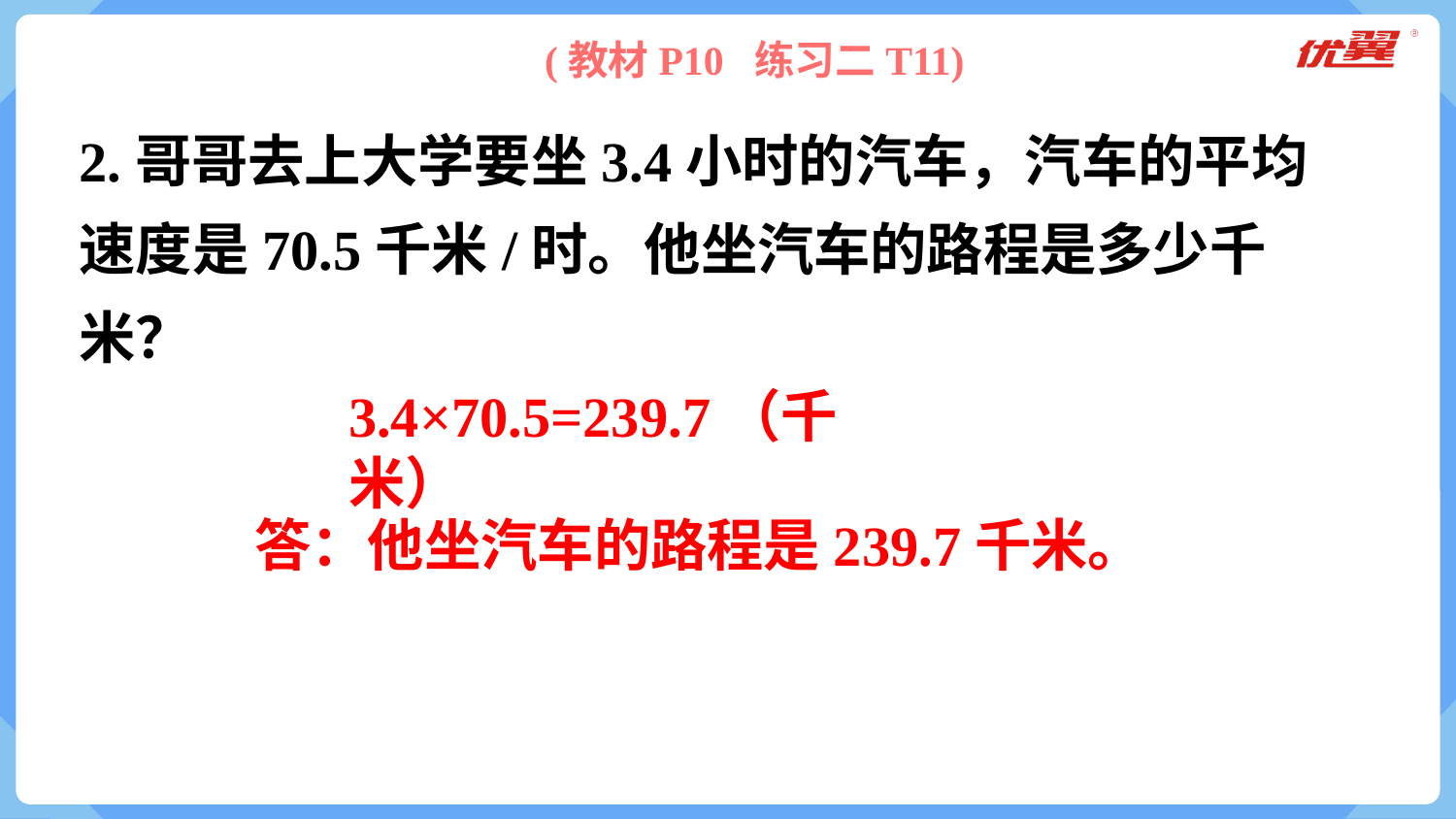

(教材P10  练习二T11)
2.哥哥去上大学要坐3.4小时的汽车，汽车的平均速度是70.5千米/时。他坐汽车的路程是多少千米？
3.4×70.5=239.7（千米）
答：他坐汽车的路程是239.7千米。